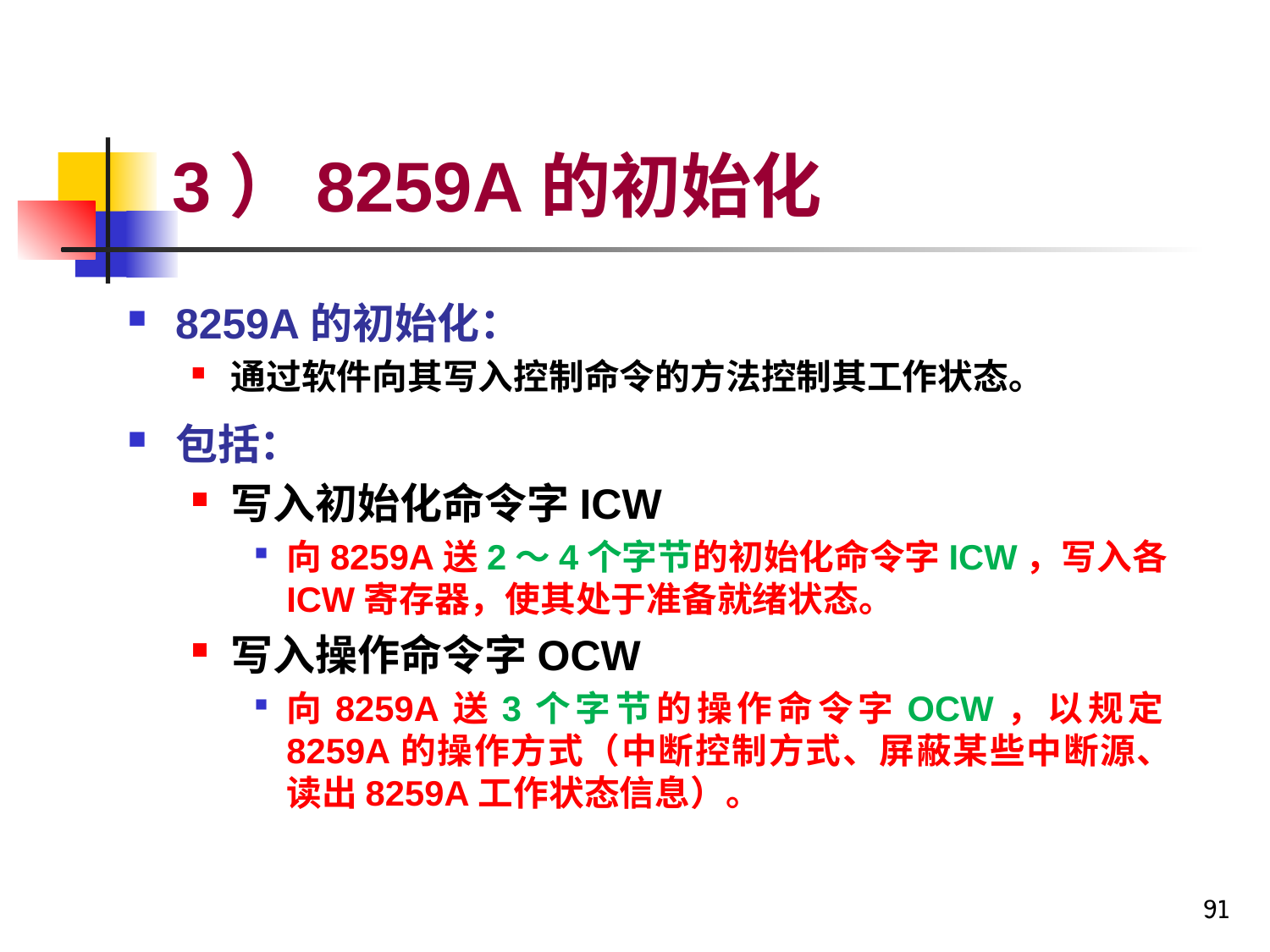

# 3）8259A的初始化
8259A的初始化：
通过软件向其写入控制命令的方法控制其工作状态。
包括：
写入初始化命令字ICW
向8259A送2～4个字节的初始化命令字ICW，写入各ICW寄存器，使其处于准备就绪状态。
写入操作命令字OCW
向8259A送3个字节的操作命令字OCW，以规定8259A的操作方式（中断控制方式、屏蔽某些中断源、读出8259A工作状态信息）。
91